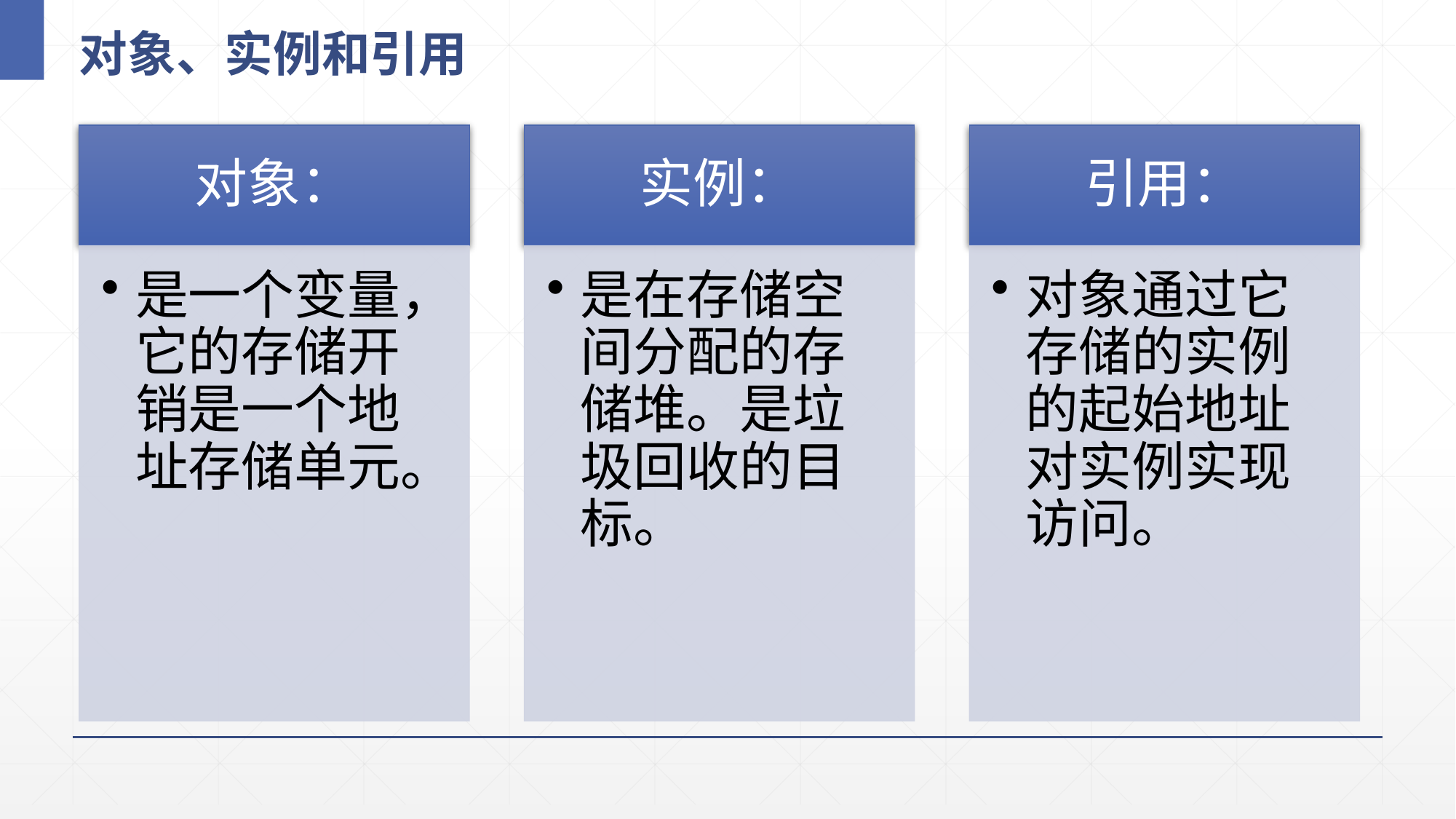

# 对象、实例和引用
对象：
是一个变量，它的存储开销是一个地址存储单元。
实例：
是在存储空间分配的存储堆。是垃圾回收的目标。
引用：
对象通过它存储的实例的起始地址对实例实现访问。